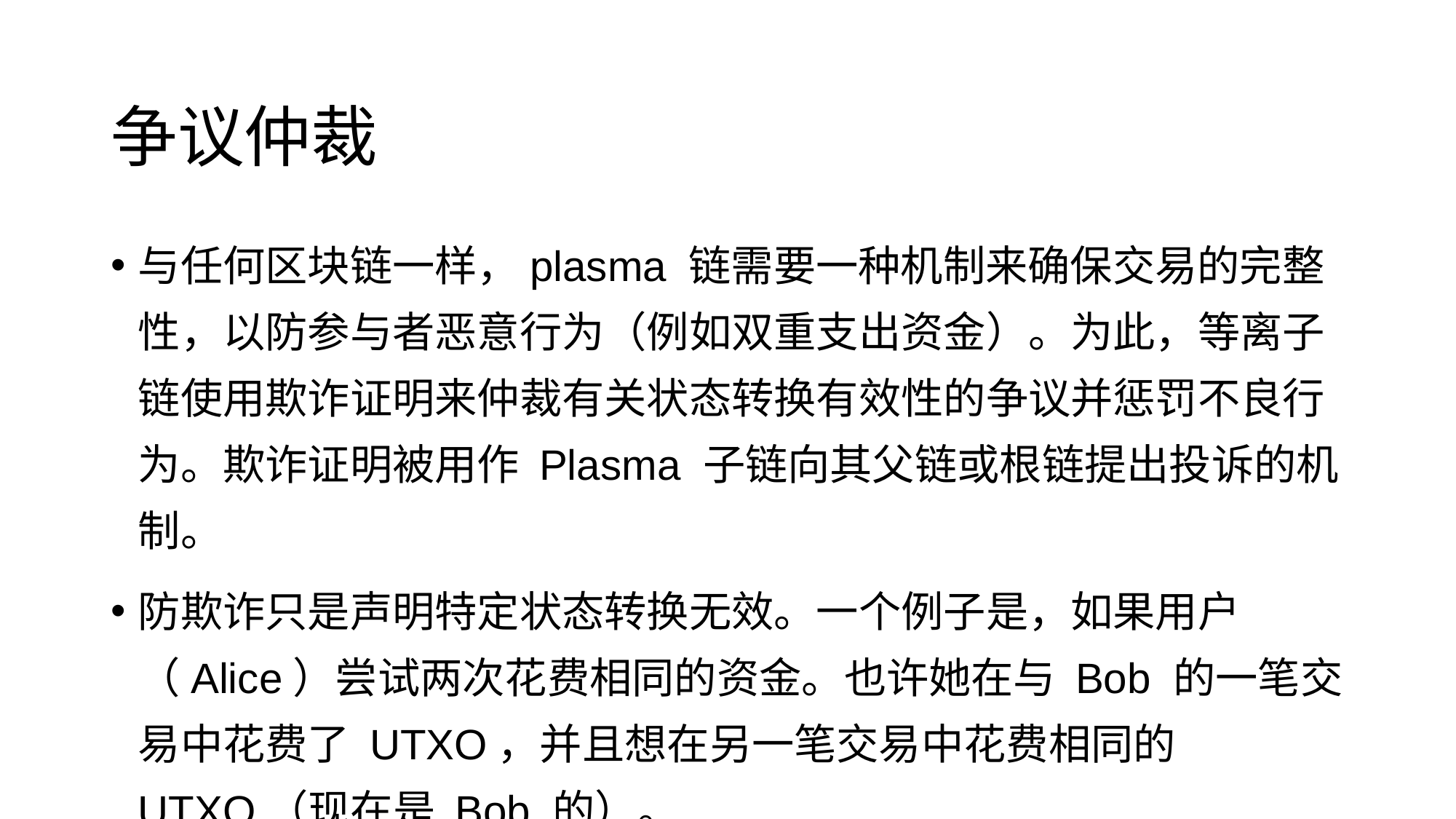

# 争议仲裁
与任何区块链一样，plasma 链需要一种机制来确保交易的完整性，以防参与者恶意行为（例如双重支出资金）。为此，等离子链使用欺诈证明来仲裁有关状态转换有效性的争议并惩罚不良行为。欺诈证明被用作 Plasma 子链向其父链或根链提出投诉的机制。
防欺诈只是声明特定状态转换无效。一个例子是，如果用户（Alice）尝试两次花费相同的资金。也许她在与 Bob 的一笔交易中花费了 UTXO，并且想在另一笔交易中花费相同的 UTXO（现在是 Bob 的）。
为了防止提款，Bob 将通过提供 Alice 在之前的交易中花费上述 UTXO 的证据以及该交易包含在区块中的 Merkle 证明来构造防欺诈。同样的过程在 Plasma Cash 中也适用——鲍勃需要提供证据证明爱丽丝之前转移了她试图提取的代币。
如果 Bob 的挑战成功，Alice 的提款请求将被取消。然而，这种方法依赖于 Bob 监视链上提款请求的能力。如果Bob离线，那么一旦挑战期结束，Alice就可以处理恶意提款。